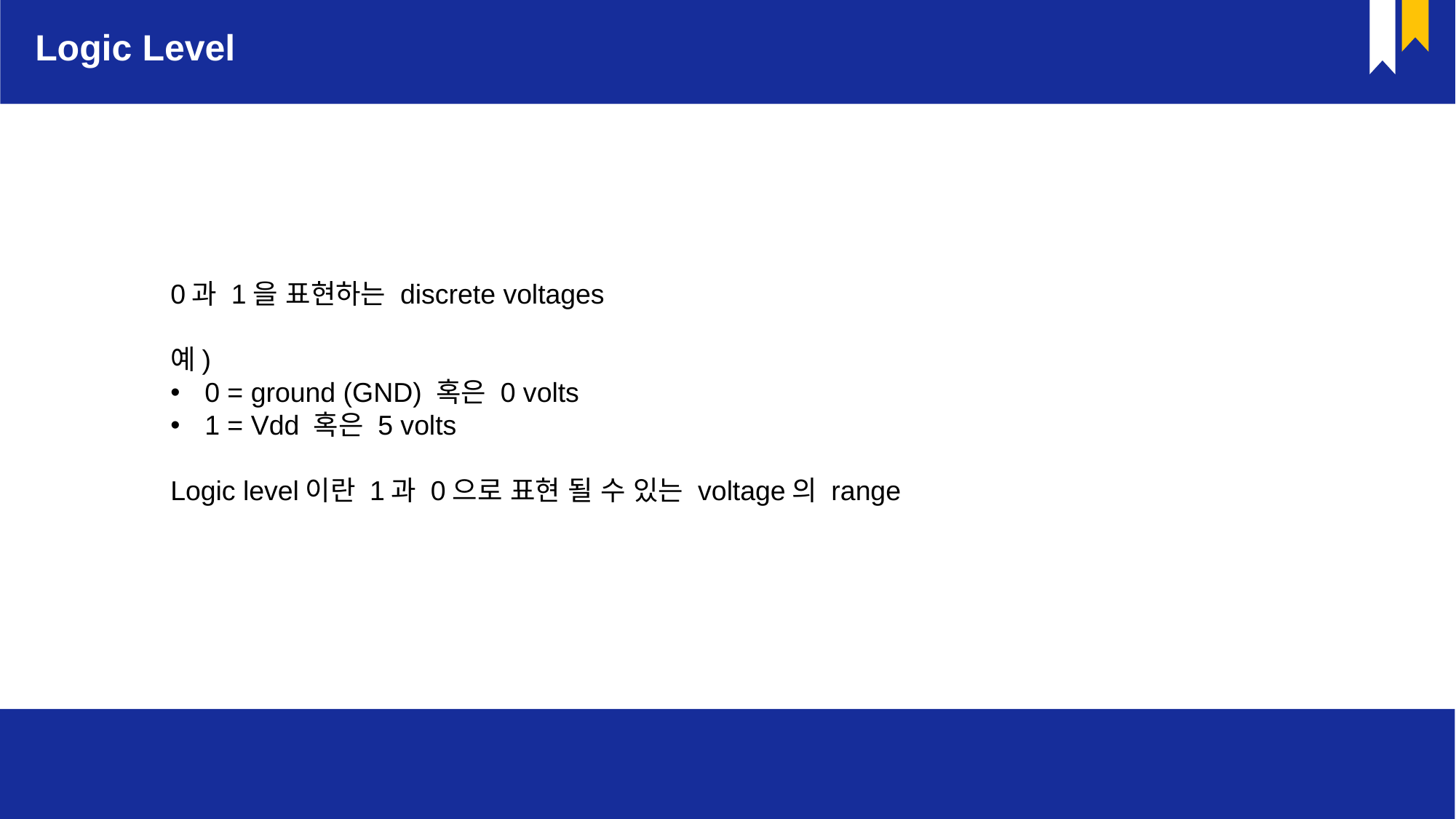

Logic Level
0과 1을 표현하는 discrete voltages

예)
0 = ground (GND) 혹은 0 volts
1 = Vdd 혹은 5 volts

Logic level이란 1과 0으로 표현 될 수 있는 voltage의 range